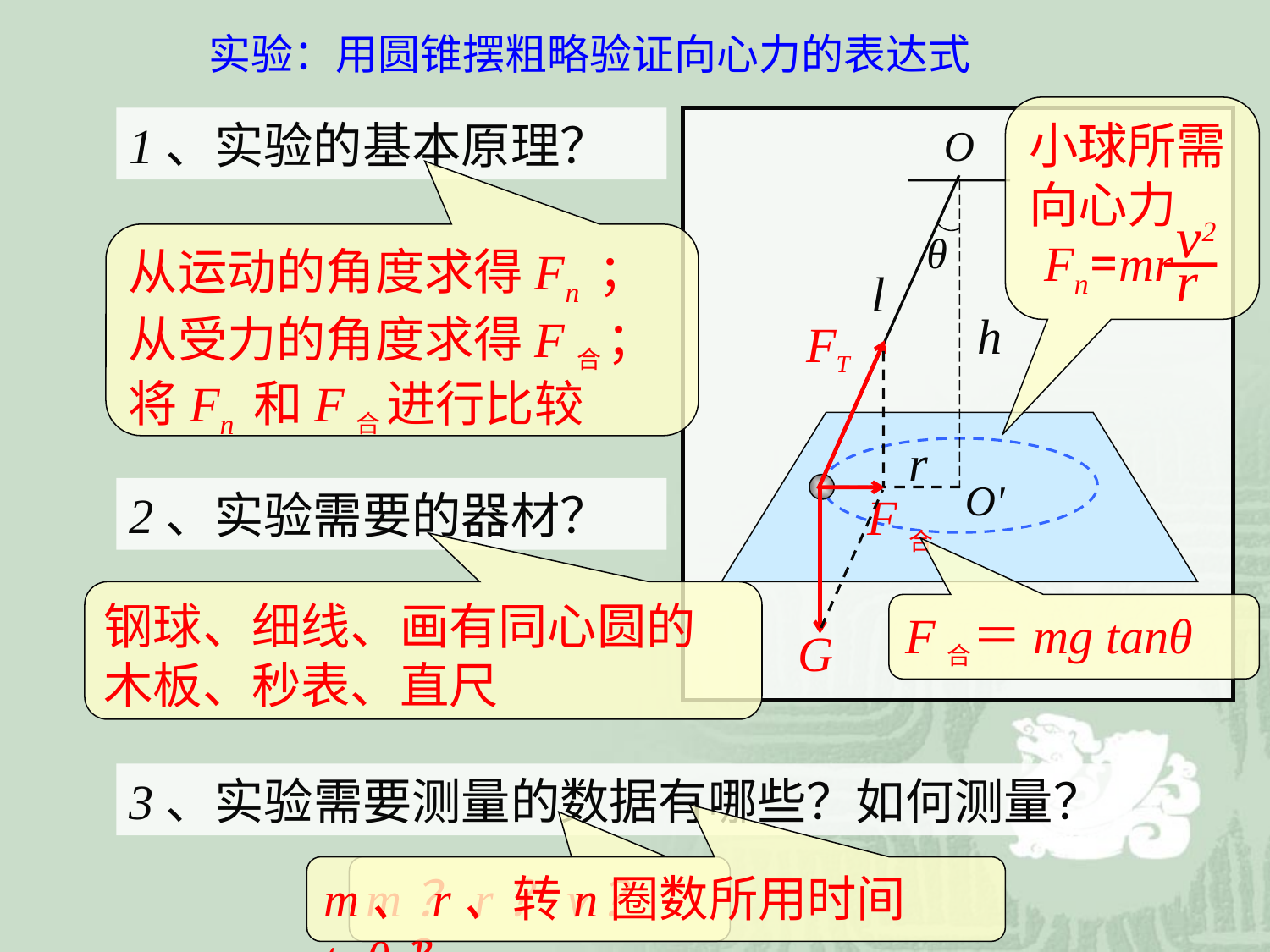

实验：用圆锥摆粗略验证向心力的表达式
小球所需向心力
v2
Fn=mr
r

1、实验的基本原理？

O

θ
从运动的角度求得Fn ；从受力的角度求得F合 ；将Fn 和F合 进行比较
l
h
FT

F合

r

O'
2、实验需要的器材？

G
钢球、细线、画有同心圆的木板、秒表、直尺
F合＝mg tanθ
3、实验需要测量的数据有哪些？如何测量？
m、r、转n圈数所用时间t、l
m？r？v？θ？